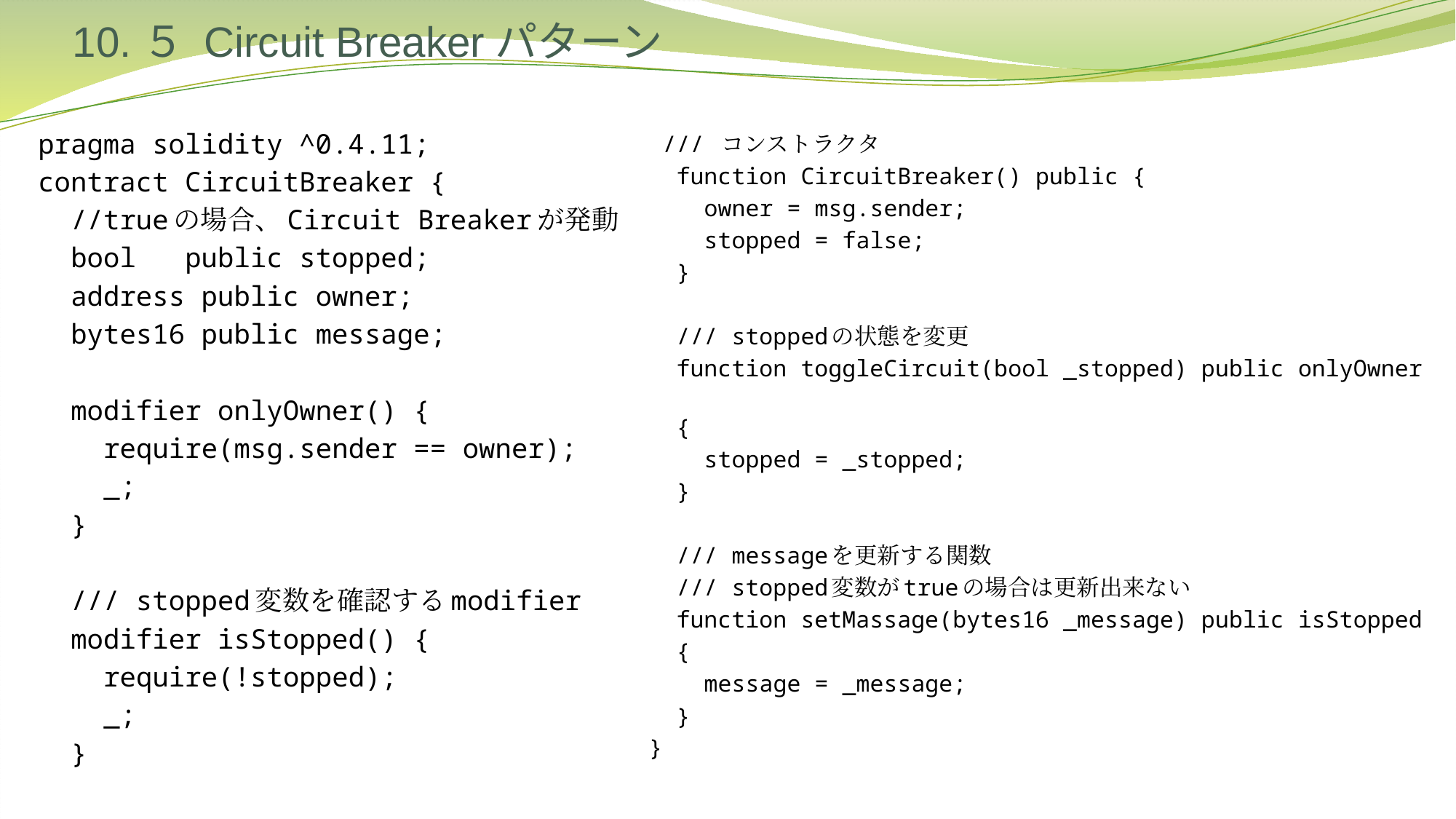

# 10.５ Circuit Breakerパターン

pragma solidity ^0.4.11;
contract CircuitBreaker {
  //trueの場合、Circuit Breakerが発動
  bool   public stopped;
  address public owner;
  bytes16 public message;

  modifier onlyOwner() {
    require(msg.sender == owner);
    _;
  }

  /// stopped変数を確認するmodifier
  modifier isStopped() {
    require(!stopped);
    _;
  }

 /// コンストラクタ
  function CircuitBreaker() public {
    owner = msg.sender;
    stopped = false;
  }

  /// stoppedの状態を変更
  function toggleCircuit(bool _stopped) public onlyOwner
  {
    stopped = _stopped;
  }

  /// messageを更新する関数
  /// stopped変数がtrueの場合は更新出来ない
  function setMassage(bytes16 _message) public isStopped
  {
    message = _message;
  }
}